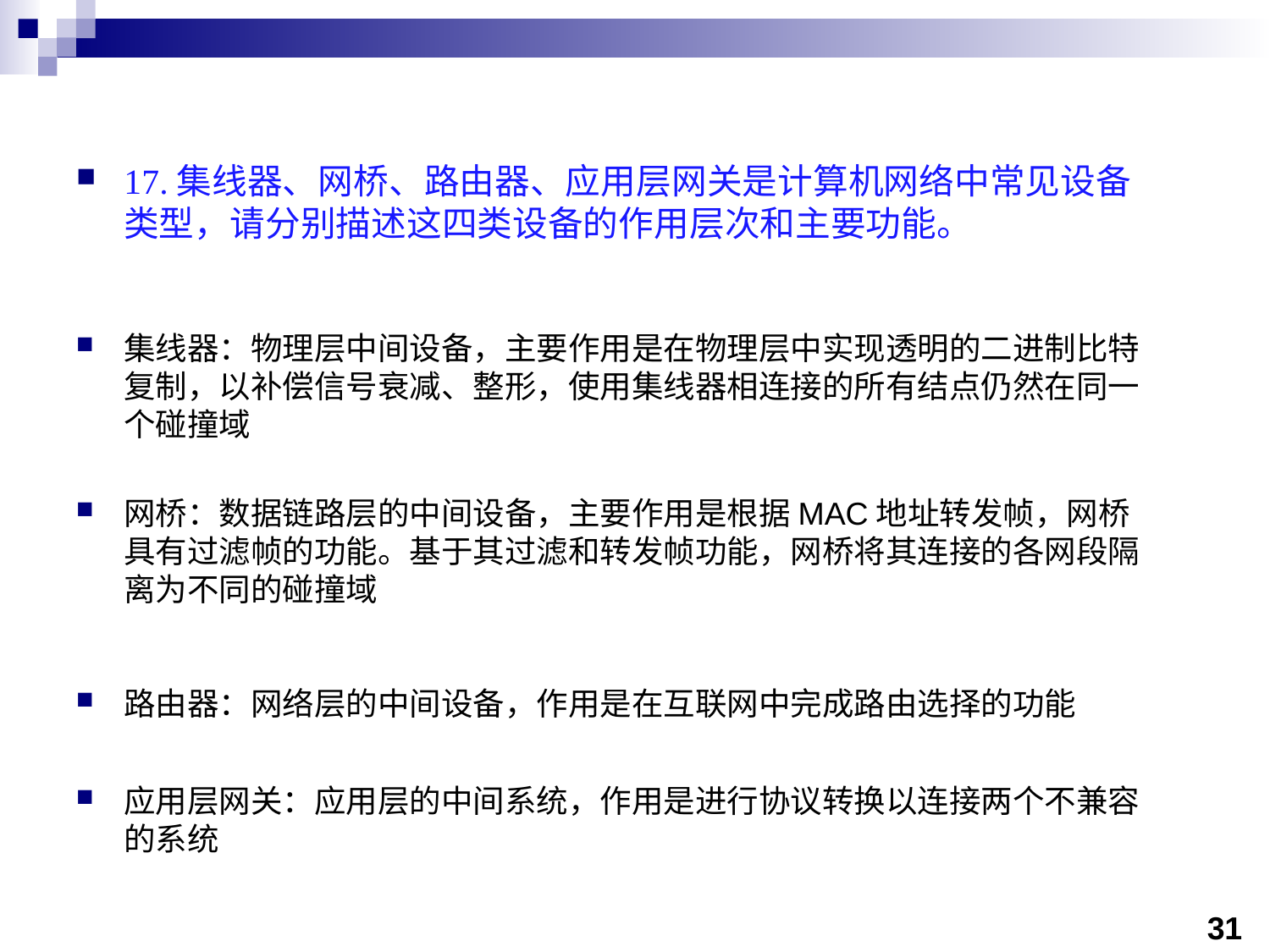

17.集线器、网桥、路由器、应用层网关是计算机网络中常见设备类型，请分别描述这四类设备的作用层次和主要功能。

集线器：物理层中间设备，主要作用是在物理层中实现透明的二进制比特复制，以补偿信号衰减、整形，使用集线器相连接的所有结点仍然在同一个碰撞域

网桥：数据链路层的中间设备，主要作用是根据MAC地址转发帧，网桥具有过滤帧的功能。基于其过滤和转发帧功能，网桥将其连接的各网段隔离为不同的碰撞域

路由器：网络层的中间设备，作用是在互联网中完成路由选择的功能

应用层网关：应用层的中间系统，作用是进行协议转换以连接两个不兼容的系统
31